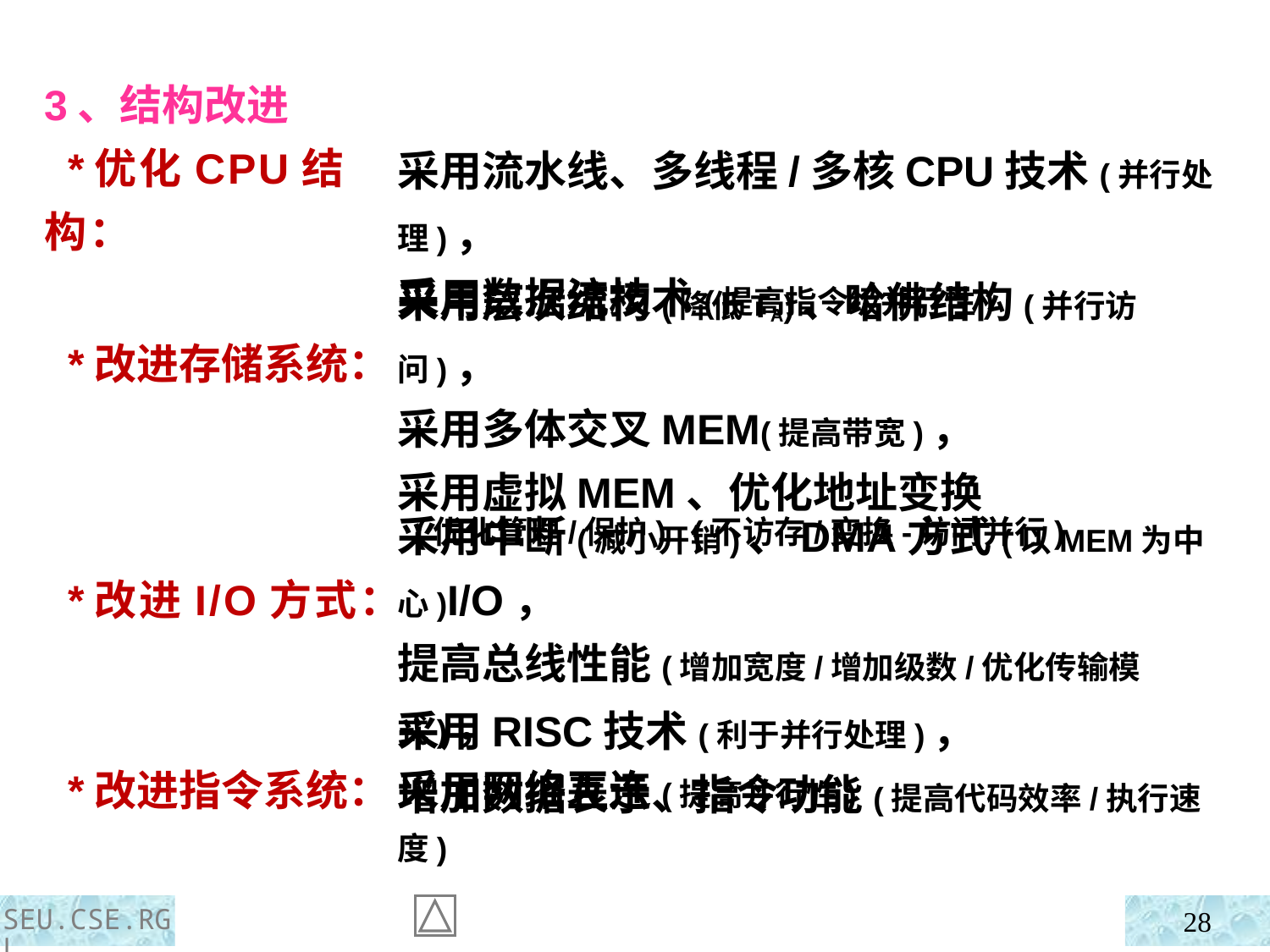

3、结构改进
  *优化CPU结构：

  *改进存储系统：

  *改进I/O方式：

  *改进指令系统：
采用流水线、多线程/多核CPU技术(并行处理)，
采用数据流技术(提高指令级并行性)
采用层次结构(降低TA)、哈佛结构(并行访问)，
采用多体交叉MEM(提高带宽)，
采用虚拟MEM、优化地址变换
  (优化管理/保护)   (不访存/变换-访问并行)
采用中断(减小开销)、DMA方式(以MEM为中心)I/O，
提高总线性能(增加宽度/增加级数/优化传输模式)，
采用网络互连(提高并行性)
采用RISC技术(利于并行处理)，
增加数据表示、指令功能(提高代码效率/执行速度)
SEU.CSE.RGL
28